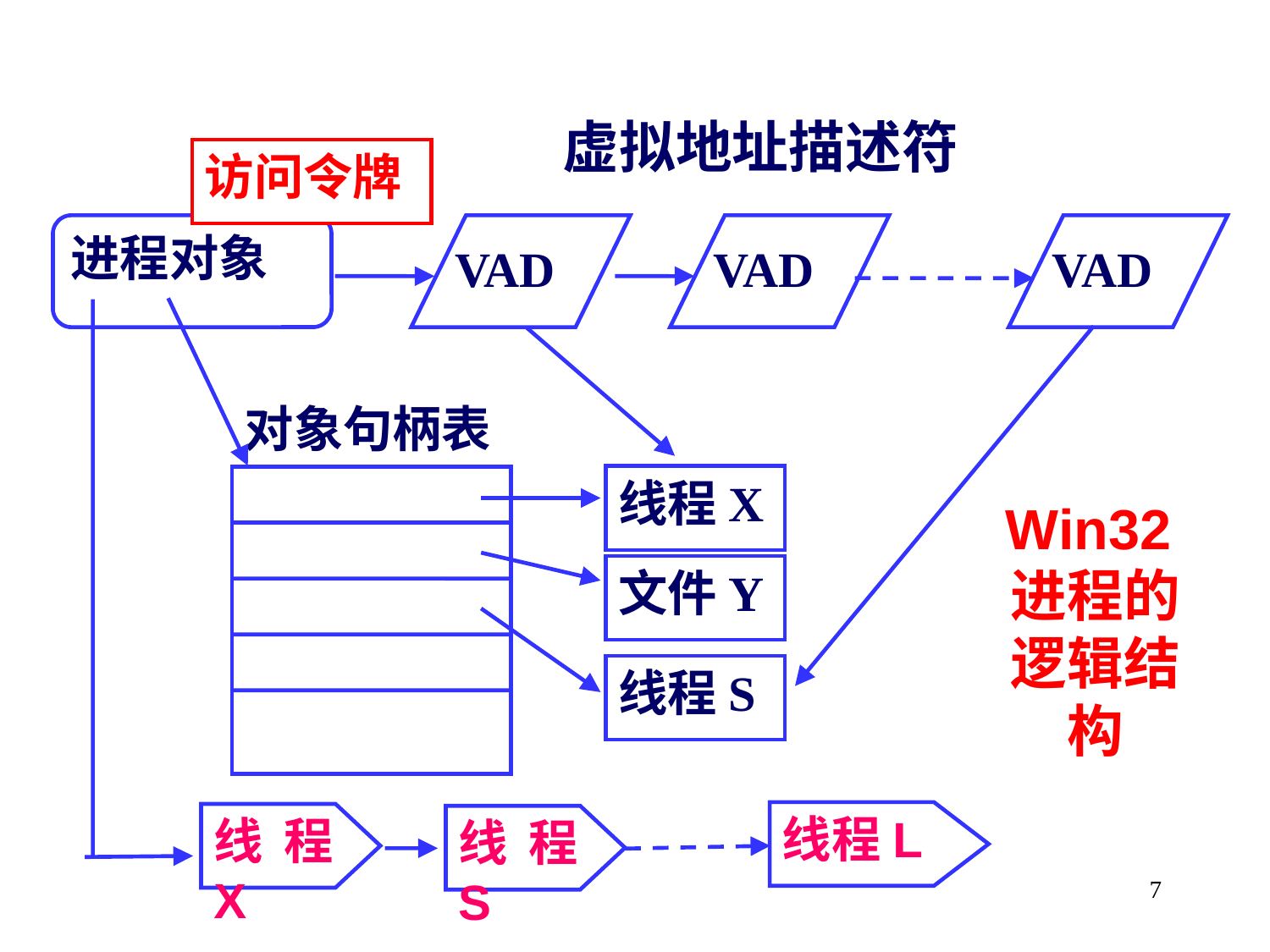

虚拟地址描述符
访问令牌
进程对象
VAD
VAD
VAD

对象句柄表
线程X

Win32进程的逻辑结构

文件Y

线程S
线程L
线程X
线程S

7